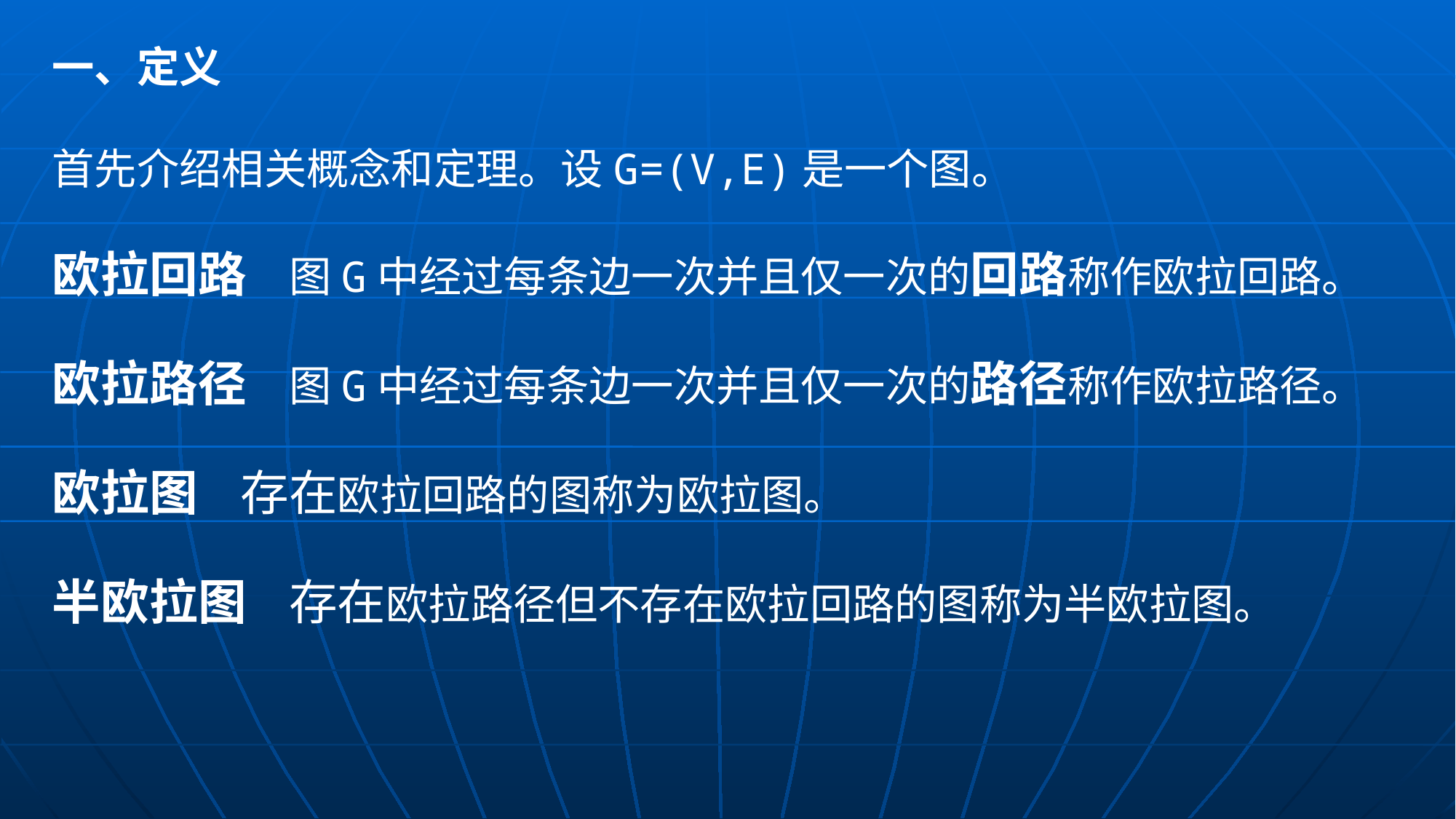

一、定义

首先介绍相关概念和定理。设G=(V,E)是一个图。

欧拉回路　图G中经过每条边一次并且仅一次的回路称作欧拉回路。

欧拉路径　图G中经过每条边一次并且仅一次的路径称作欧拉路径。

欧拉图　存在欧拉回路的图称为欧拉图。

半欧拉图　存在欧拉路径但不存在欧拉回路的图称为半欧拉图。